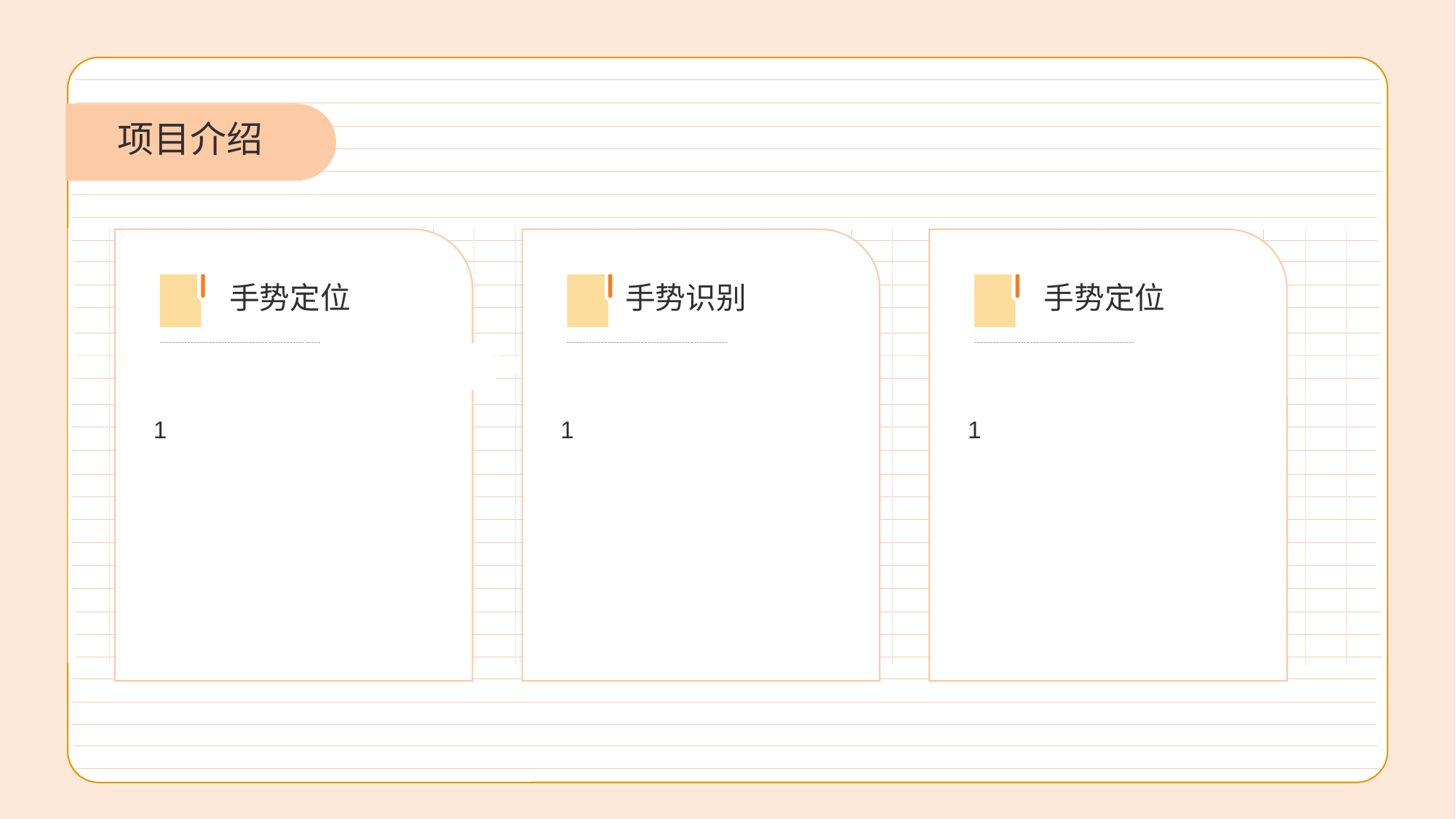

项目介绍

手势定位

1

手势识别

1

手势定位

1
项目2